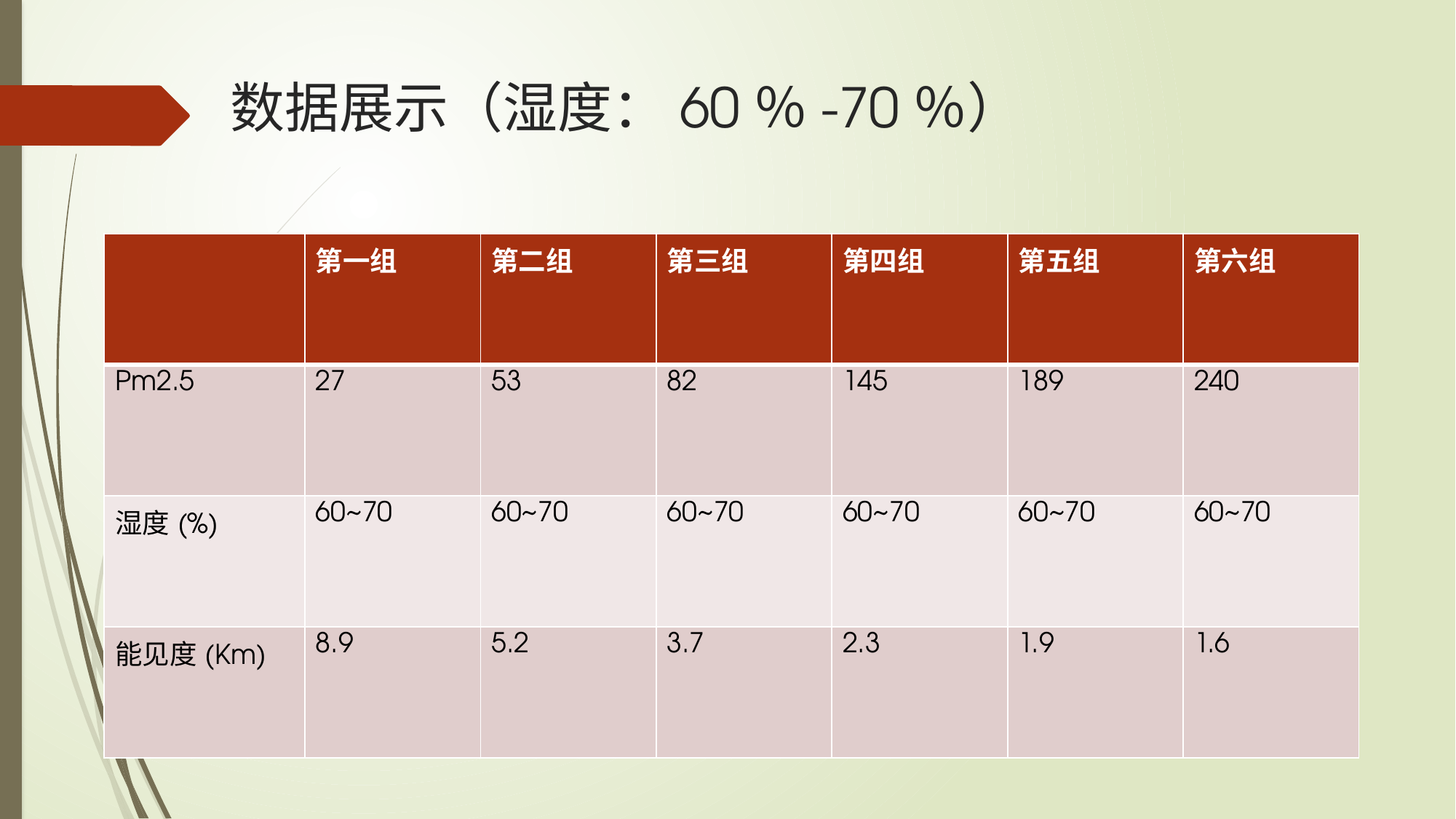

# 数据展示（湿度：60％-70％）
|  | 第一组 | 第二组 | 第三组 | 第四组 | 第五组 | 第六组 |
| --- | --- | --- | --- | --- | --- | --- |
| Pm2.5 | 27 | 53 | 82 | 145 | 189 | 240 |
| 湿度(%) | 60~70 | 60~70 | 60~70 | 60~70 | 60~70 | 60~70 |
| 能见度(Km) | 8.9 | 5.2 | 3.7 | 2.3 | 1.9 | 1.6 |